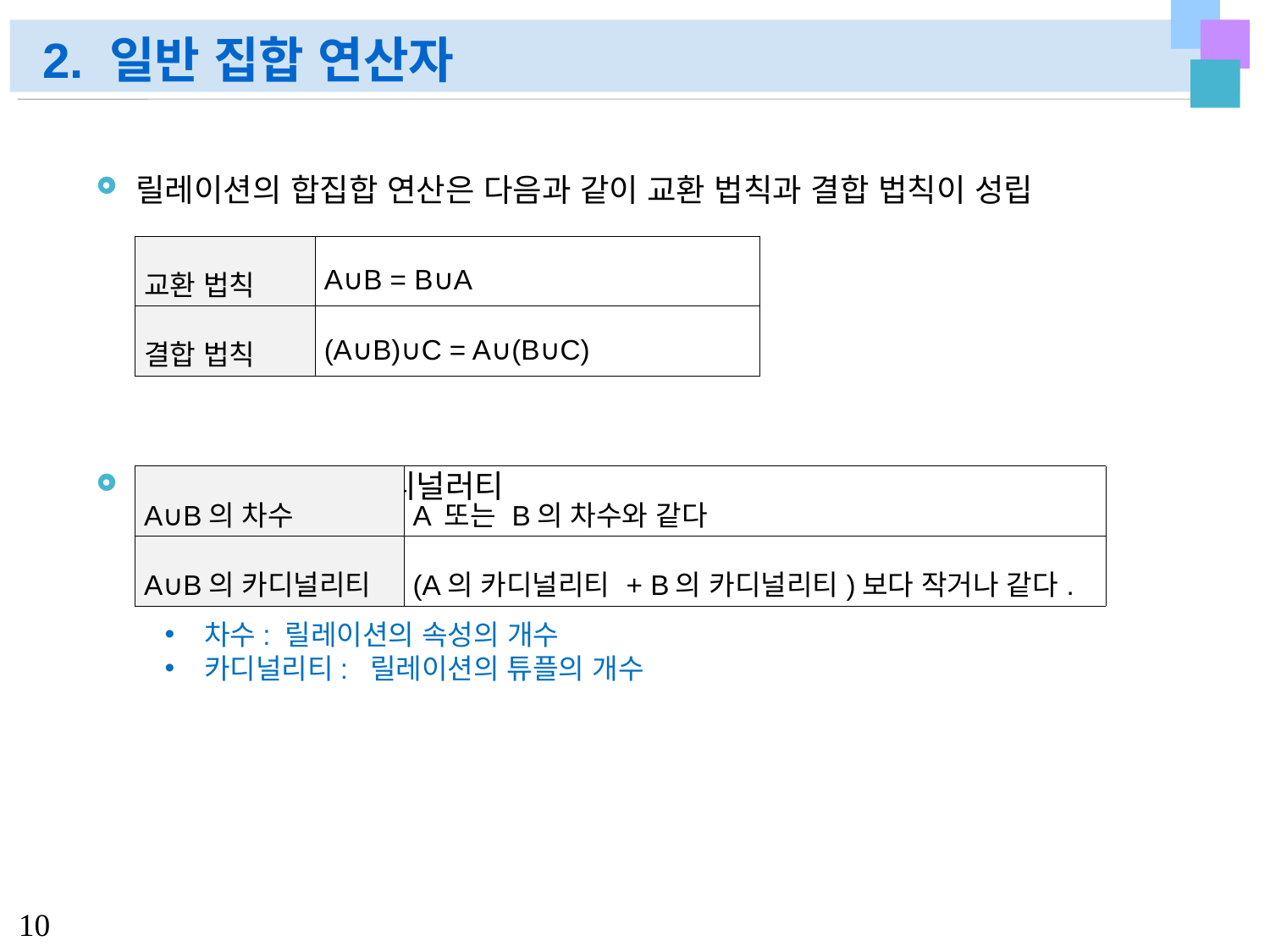

# 2. 일반 집합 연산자

릴레이션의 합집합 연산은 다음과 같이 교환 법칙과 결합 법칙이 성립

합집합의 차수와 카디널러티

| 교환 법칙 | A∪B = B∪A |
| --- | --- |
| 결합 법칙 | (A∪B)∪C = A∪(B∪C) |
| A∪B의 차수 | A 또는 B의 차수와 같다 |
| --- | --- |
| A∪B의 카디널리티 | (A의 카디널리티 + B의 카디널리티)보다 작거나 같다. |
차수: 릴레이션의 속성의 개수
카디널리티:  릴레이션의 튜플의 개수